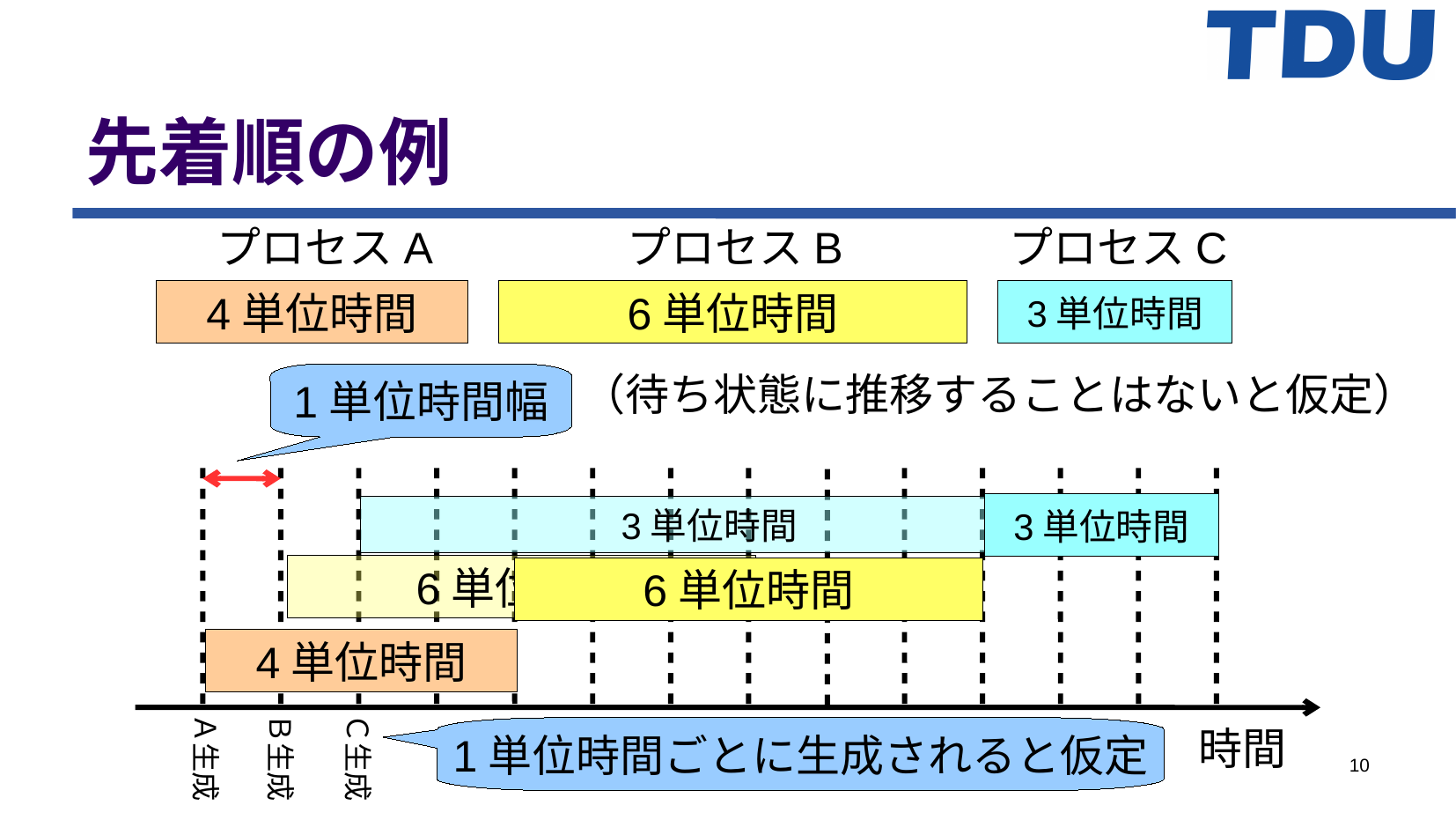

先着順の例
プロセスA
プロセスB
プロセスC
4単位時間
6単位時間
3単位時間
（待ち状態に推移することはないと仮定）
1単位時間幅

3単位時間
3単位時間
6単位時間
6単位時間
4単位時間

Ａ生成
Ｂ生成
Ｃ生成
時間
1単位時間ごとに生成されると仮定
10